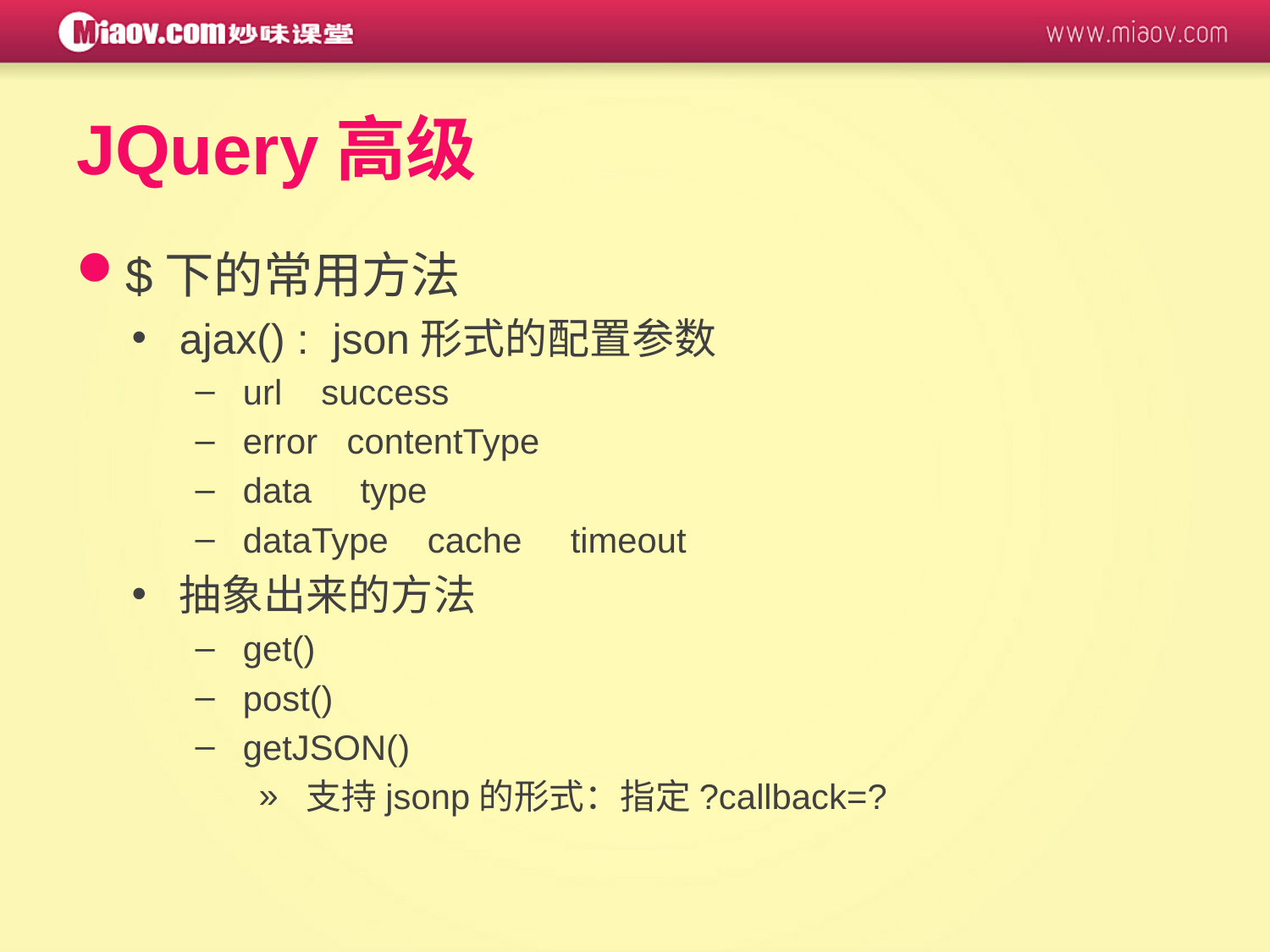

# JQuery高级
$下的常用方法
ajax() :  json形式的配置参数
url    success
error   contentType
data     type
dataType    cache     timeout
抽象出来的方法
get()
post()
getJSON()
支持jsonp的形式：指定?callback=?